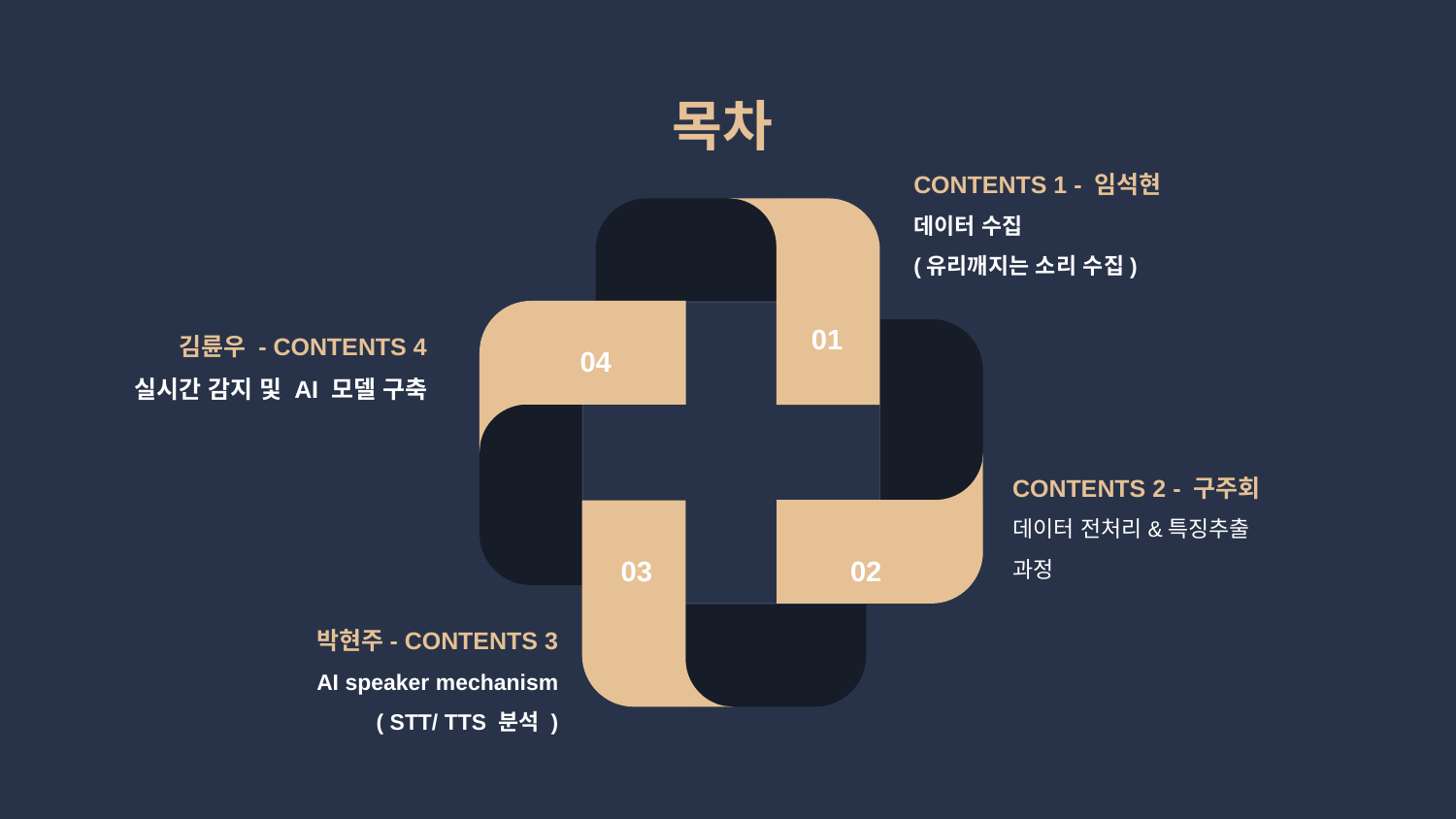

목차
CONTENTS 1 - 임석현
데이터 수집
(유리깨지는 소리 수집)

김륜우 - CONTENTS 4
실시간 감지 및 AI 모델 구축

01

04

CONTENTS 2 - 구주회
데이터 전처리&특징추출 과정

02

03

박현주- CONTENTS 3
AI speaker mechanism
( STT/ TTS 분석 )